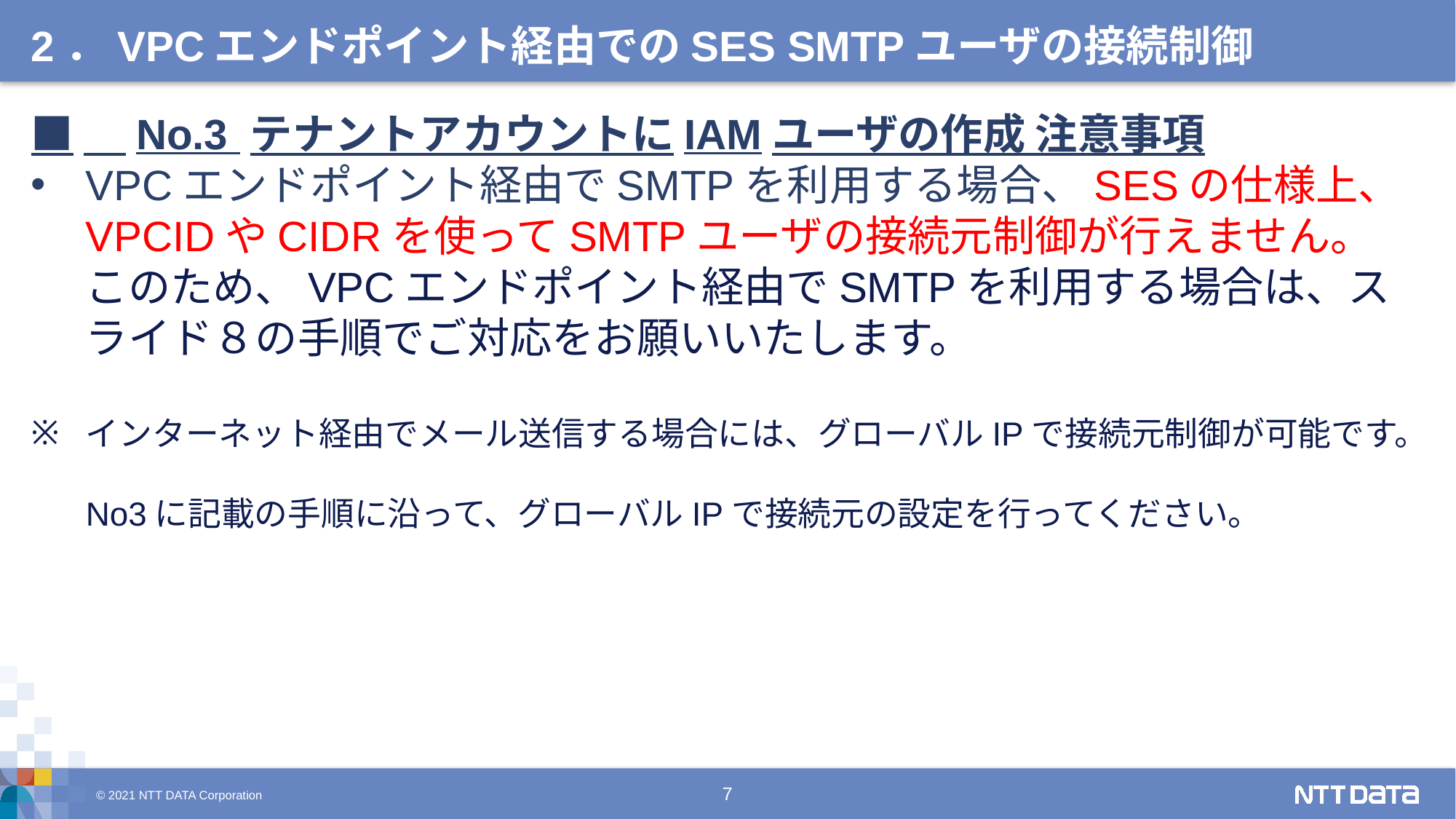

2．VPCエンドポイント経由でのSES SMTPユーザの接続制御
■　No.3 テナントアカウントにIAMユーザの作成 注意事項
VPCエンドポイント経由でSMTPを利用する場合、SESの仕様上、VPCIDやCIDRを使ってSMTPユーザの接続元制御が行えません。
このため、VPCエンドポイント経由でSMTPを利用する場合は、スライド８の手順でご対応をお願いいたします。

インターネット経由でメール送信する場合には、グローバルIPで接続元制御が可能です。
No3に記載の手順に沿って、グローバルIPで接続元の設定を行ってください。